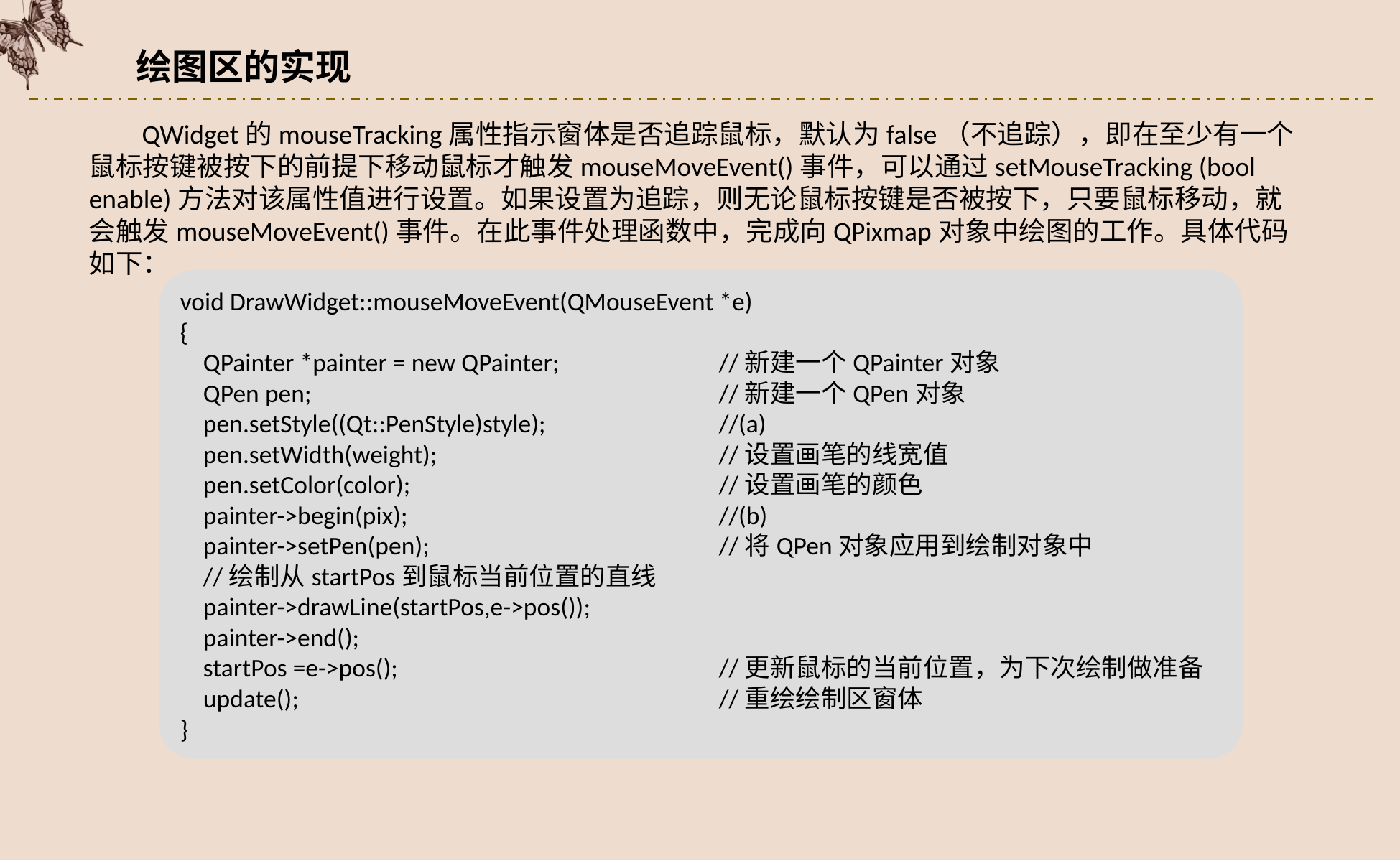

绘图区的实现
QWidget的mouseTracking属性指示窗体是否追踪鼠标，默认为false（不追踪），即在至少有一个鼠标按键被按下的前提下移动鼠标才触发mouseMoveEvent()事件，可以通过setMouseTracking (bool enable)方法对该属性值进行设置。如果设置为追踪，则无论鼠标按键是否被按下，只要鼠标移动，就会触发mouseMoveEvent()事件。在此事件处理函数中，完成向QPixmap对象中绘图的工作。具体代码如下：
void DrawWidget::mouseMoveEvent(QMouseEvent *e)
{
    QPainter *painter = new QPainter;		//新建一个QPainter对象
    QPen pen;				//新建一个QPen对象
    pen.setStyle((Qt::PenStyle)style);		//(a)
    pen.setWidth(weight);			//设置画笔的线宽值
    pen.setColor(color);			//设置画笔的颜色
    painter->begin(pix);			//(b)
    painter->setPen(pen);			//将QPen对象应用到绘制对象中
    //绘制从startPos到鼠标当前位置的直线
    painter->drawLine(startPos,e->pos());
    painter->end();
    startPos =e->pos();			//更新鼠标的当前位置，为下次绘制做准备
    update();				//重绘绘制区窗体
}